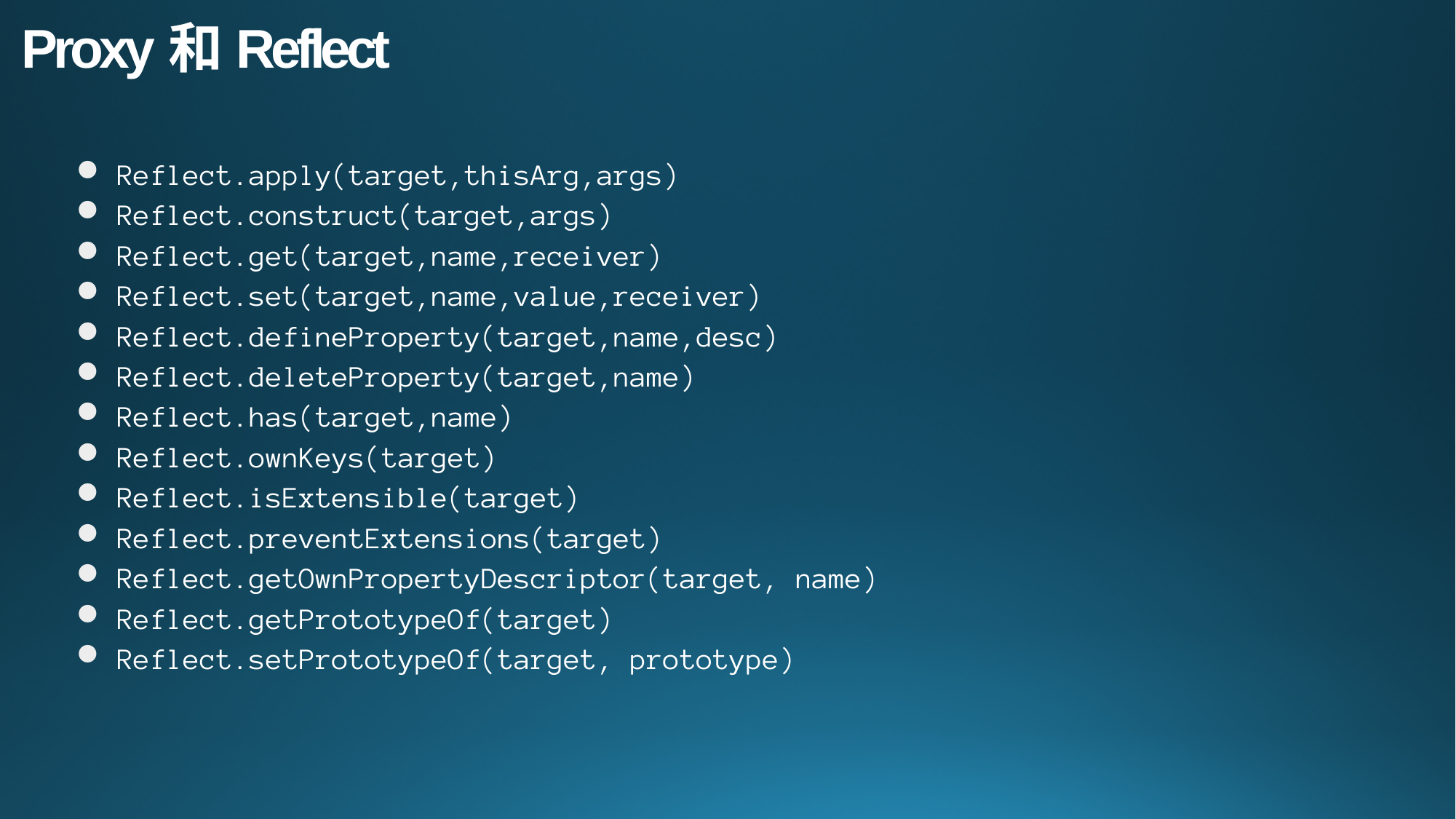

# Proxy和Reflect

Reflect.apply(target,thisArg,args)
Reflect.construct(target,args)
Reflect.get(target,name,receiver)
Reflect.set(target,name,value,receiver)
Reflect.defineProperty(target,name,desc)
Reflect.deleteProperty(target,name)
Reflect.has(target,name)
Reflect.ownKeys(target)
Reflect.isExtensible(target)
Reflect.preventExtensions(target)
Reflect.getOwnPropertyDescriptor(target, name)
Reflect.getPrototypeOf(target)
Reflect.setPrototypeOf(target, prototype)